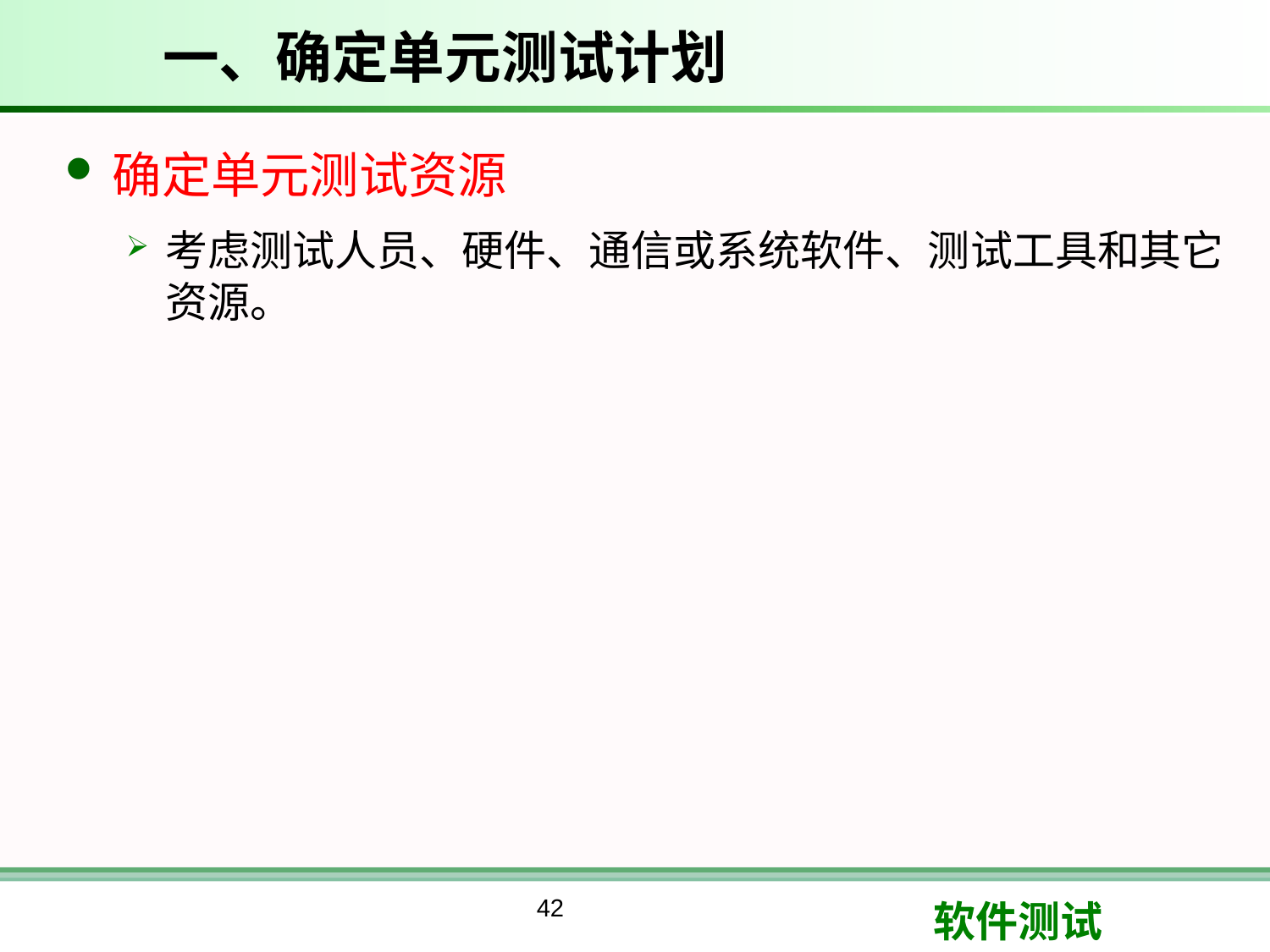

# 一、确定单元测试计划
确定单元测试资源
考虑测试人员、硬件、通信或系统软件、测试工具和其它资源。
42